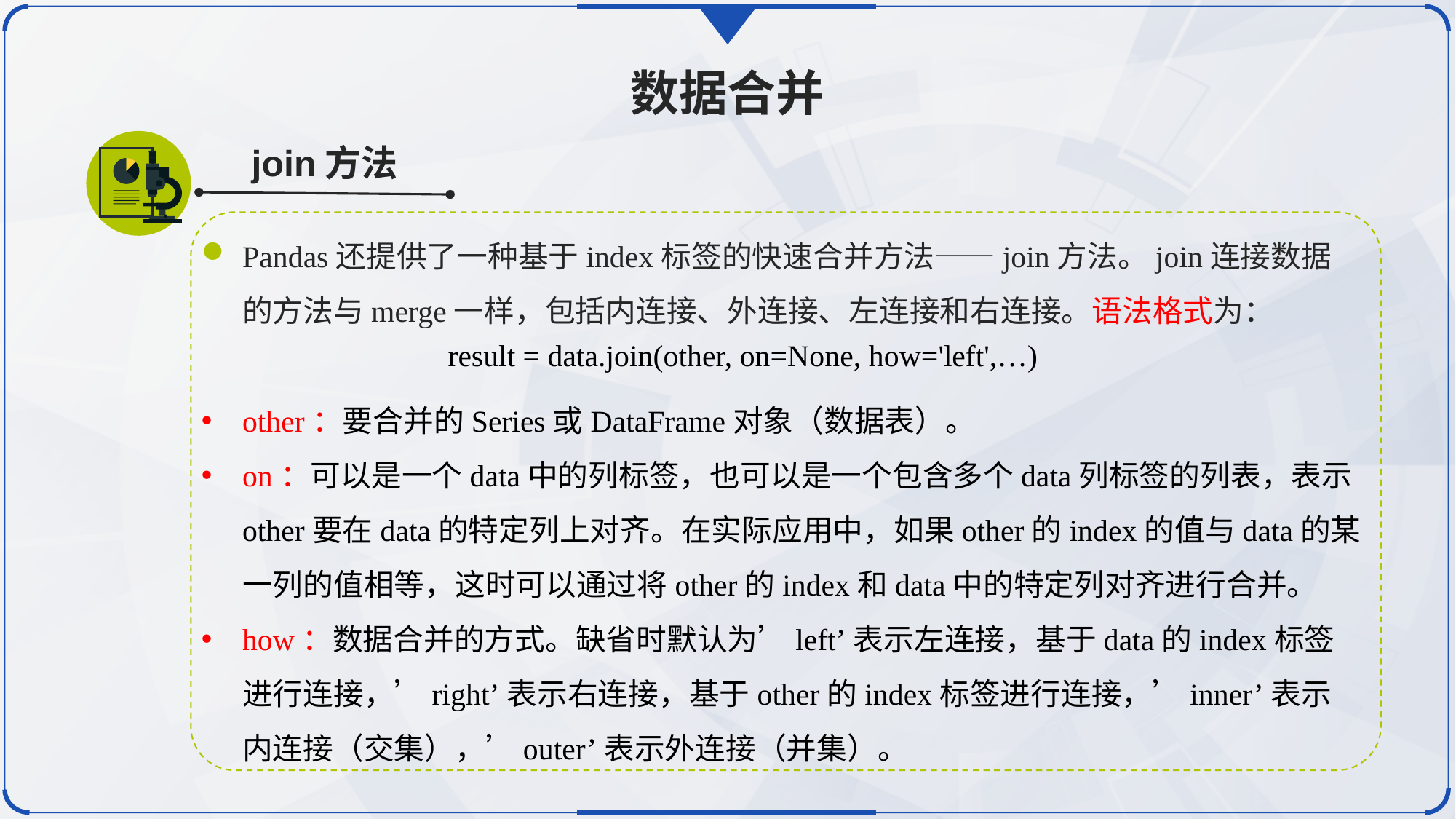

数据合并

join方法

Pandas还提供了一种基于index标签的快速合并方法——join方法。join连接数据的方法与merge一样，包括内连接、外连接、左连接和右连接。语法格式为：

result = data.join(other, on=None, how='left',…)
other：要合并的Series或DataFrame对象（数据表）。
on：可以是一个data中的列标签，也可以是一个包含多个data列标签的列表，表示other要在data的特定列上对齐。在实际应用中，如果other的index的值与data的某一列的值相等，这时可以通过将other的index和data中的特定列对齐进行合并。
how：数据合并的方式。缺省时默认为’left’表示左连接，基于data的index标签进行连接，’right’表示右连接，基于other的index标签进行连接，’inner’表示内连接（交集），’outer’表示外连接（并集）。